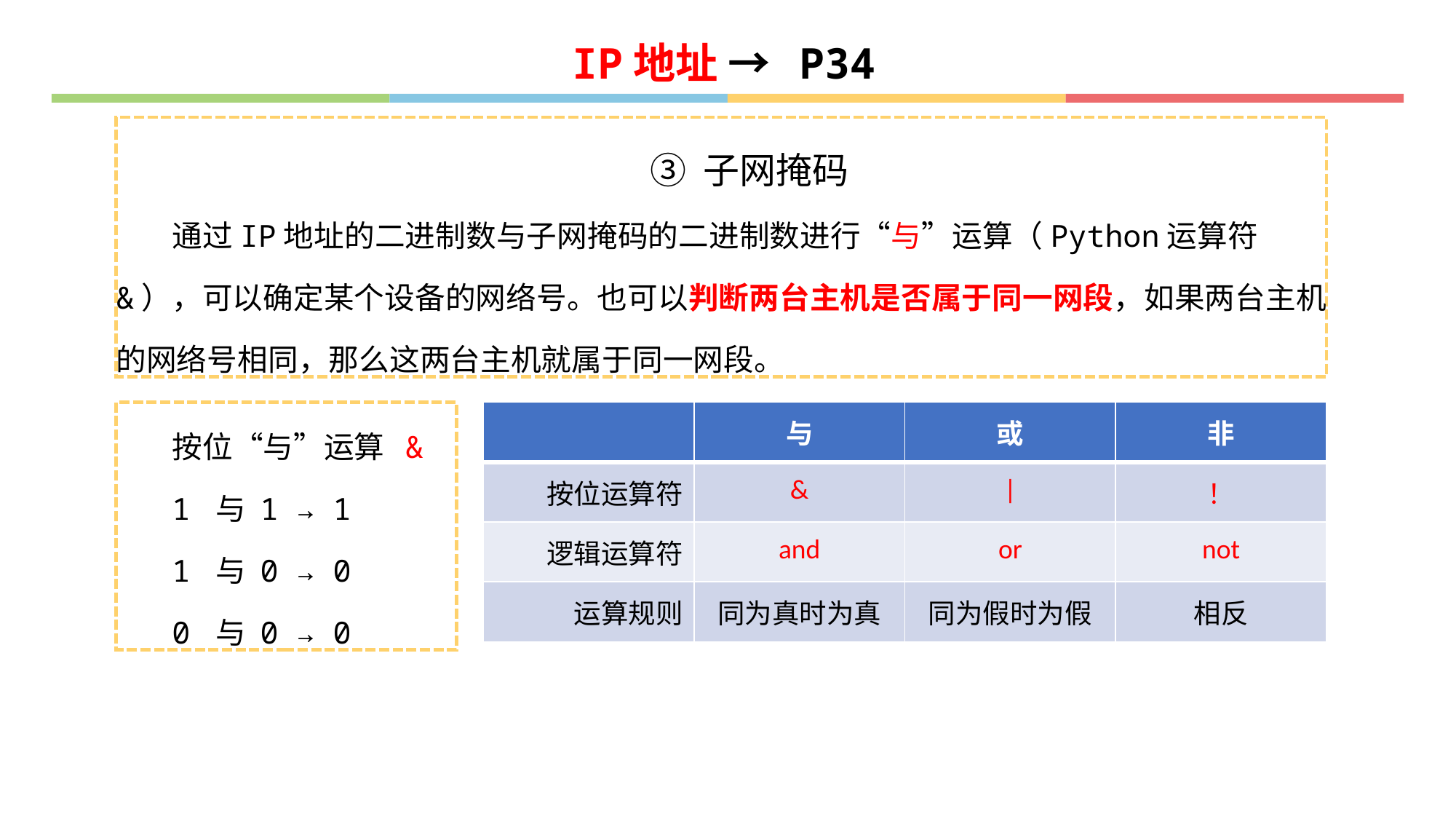

IP地址 →  P34
③ 子网掩码
通过IP地址的二进制数与子网掩码的二进制数进行“与”运算（Python运算符&），可以确定某个设备的网络号。也可以判断两台主机是否属于同一网段，如果两台主机的网络号相同，那么这两台主机就属于同一网段。
按位“与”运算  &
1 与 1 → 1
1 与 0 → 0
0 与 0 → 0
|  | 与 | 或 | 非 |
| --- | --- | --- | --- |
| 按位运算符 | & | | | ！ |
| 逻辑运算符 | and | or | not |
| 运算规则 | 同为真时为真 | 同为假时为假 | 相反 |